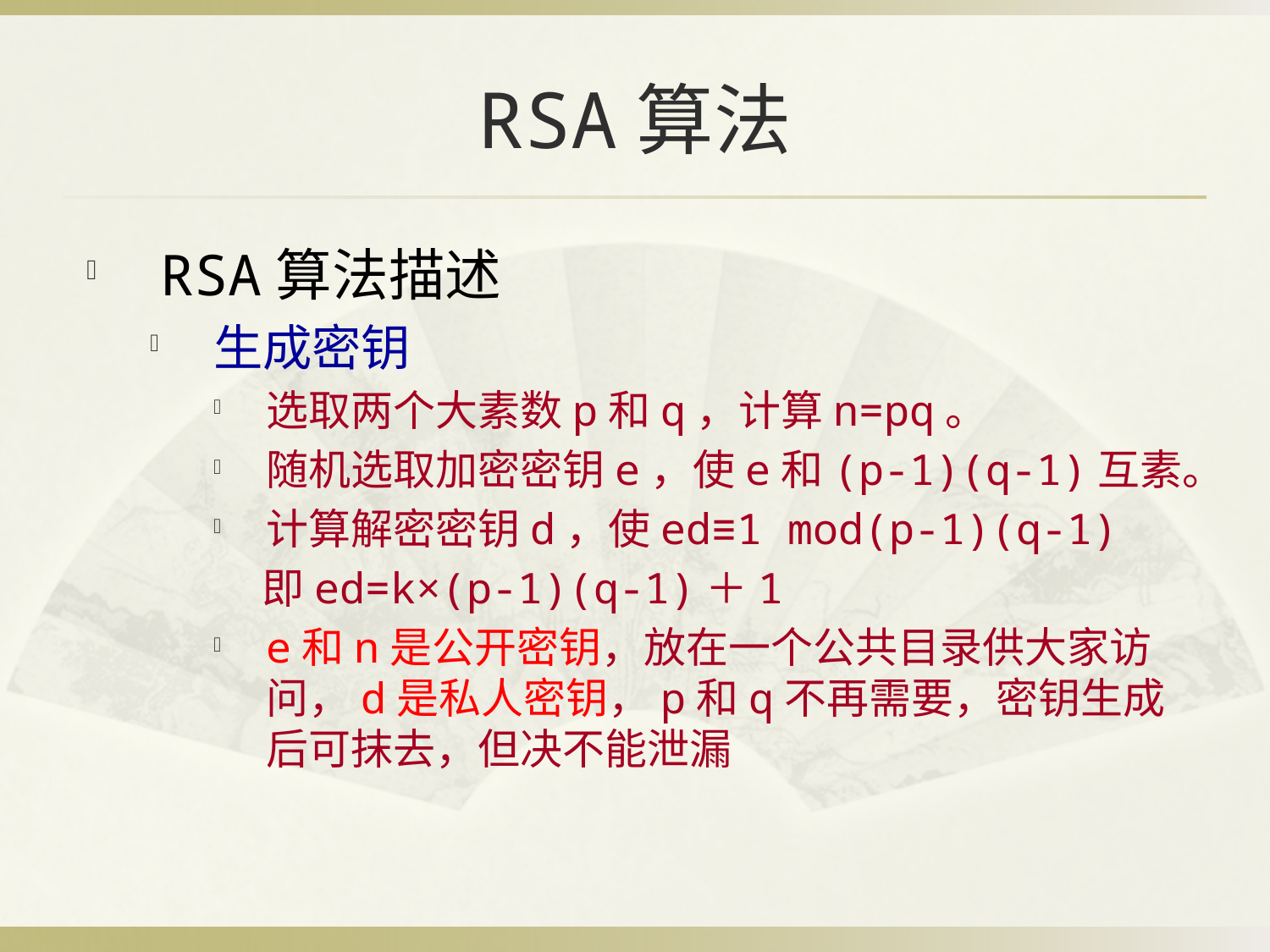

# RSA算法
RSA算法描述
生成密钥
选取两个大素数p和q，计算n=pq。
随机选取加密密钥e，使e和(p-1)(q-1)互素。
计算解密密钥d，使ed≡1 mod(p-1)(q-1)
    即ed=k×(p-1)(q-1)＋1
e和n是公开密钥，放在一个公共目录供大家访问，d是私人密钥，p和q不再需要，密钥生成后可抹去，但决不能泄漏